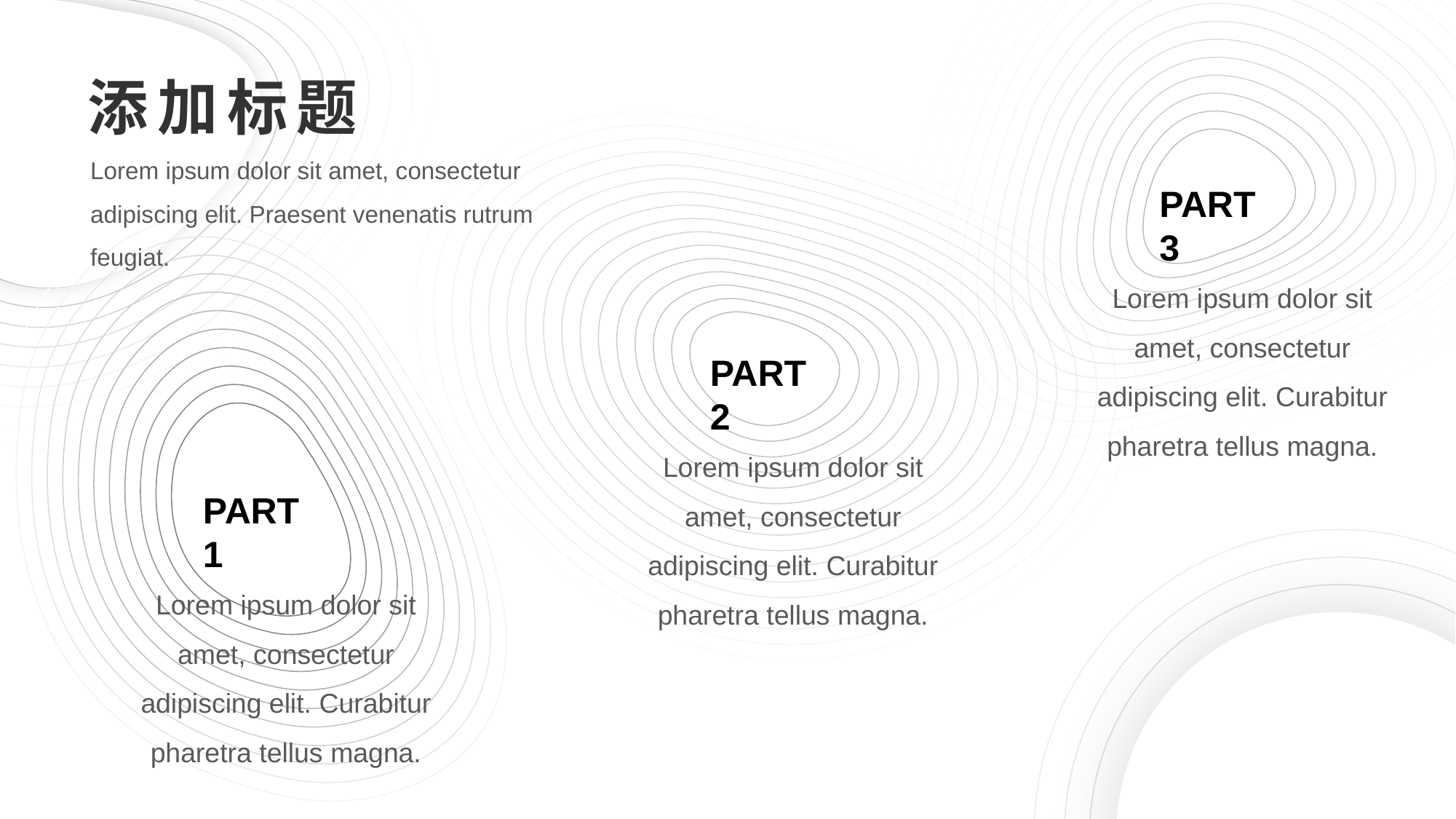

添加标题
Lorem ipsum dolor sit amet, consectetur adipiscing elit. Praesent venenatis rutrum feugiat.
PART 3

Lorem ipsum dolor sit amet, consectetur adipiscing elit. Curabitur pharetra tellus magna.
PART 2
Lorem ipsum dolor sit amet, consectetur adipiscing elit. Curabitur pharetra tellus magna.
PART 1

Lorem ipsum dolor sit amet, consectetur adipiscing elit. Curabitur pharetra tellus magna.